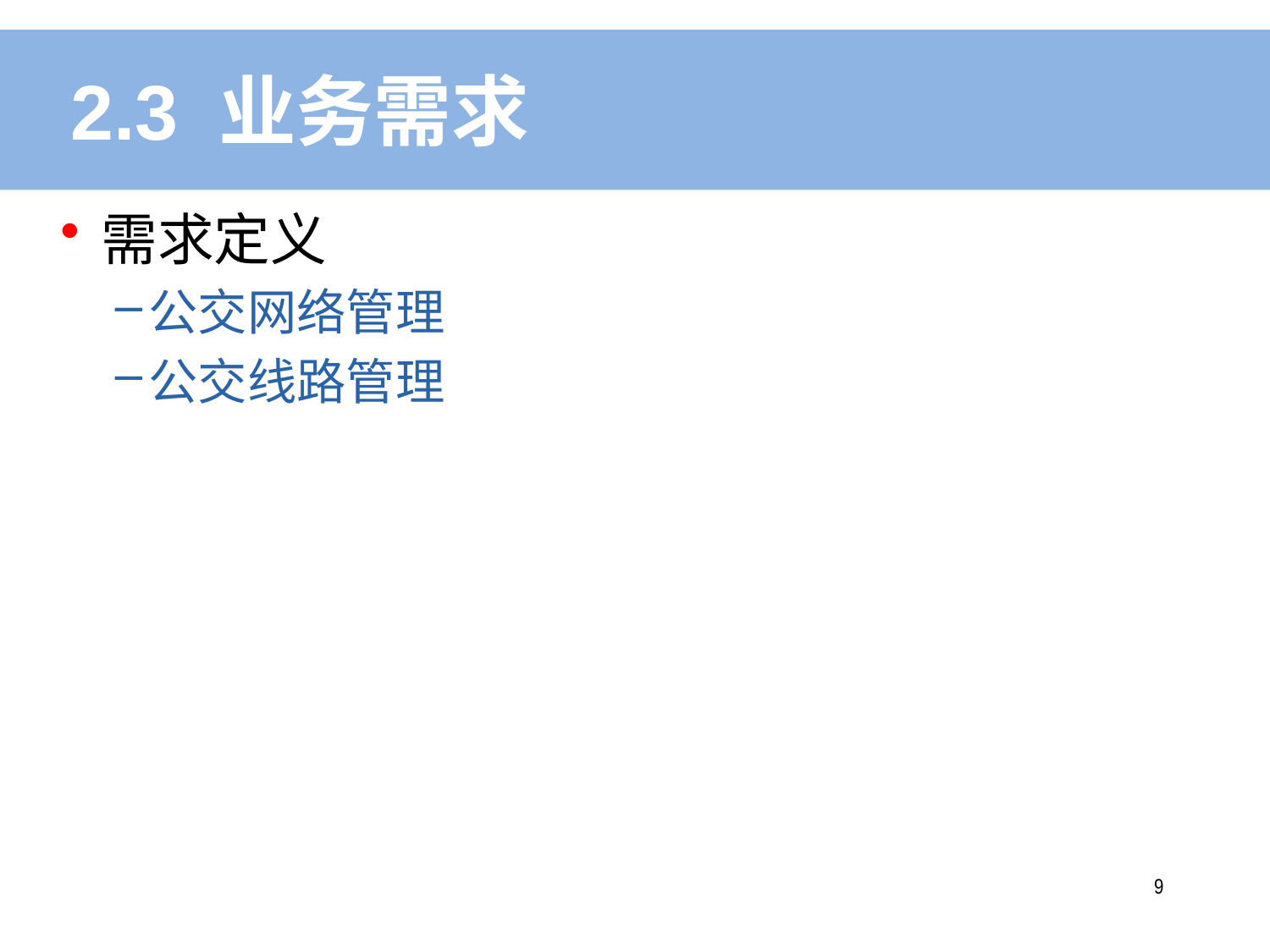

# 2.3 业务需求
需求定义
公交网络管理
公交线路管理
9